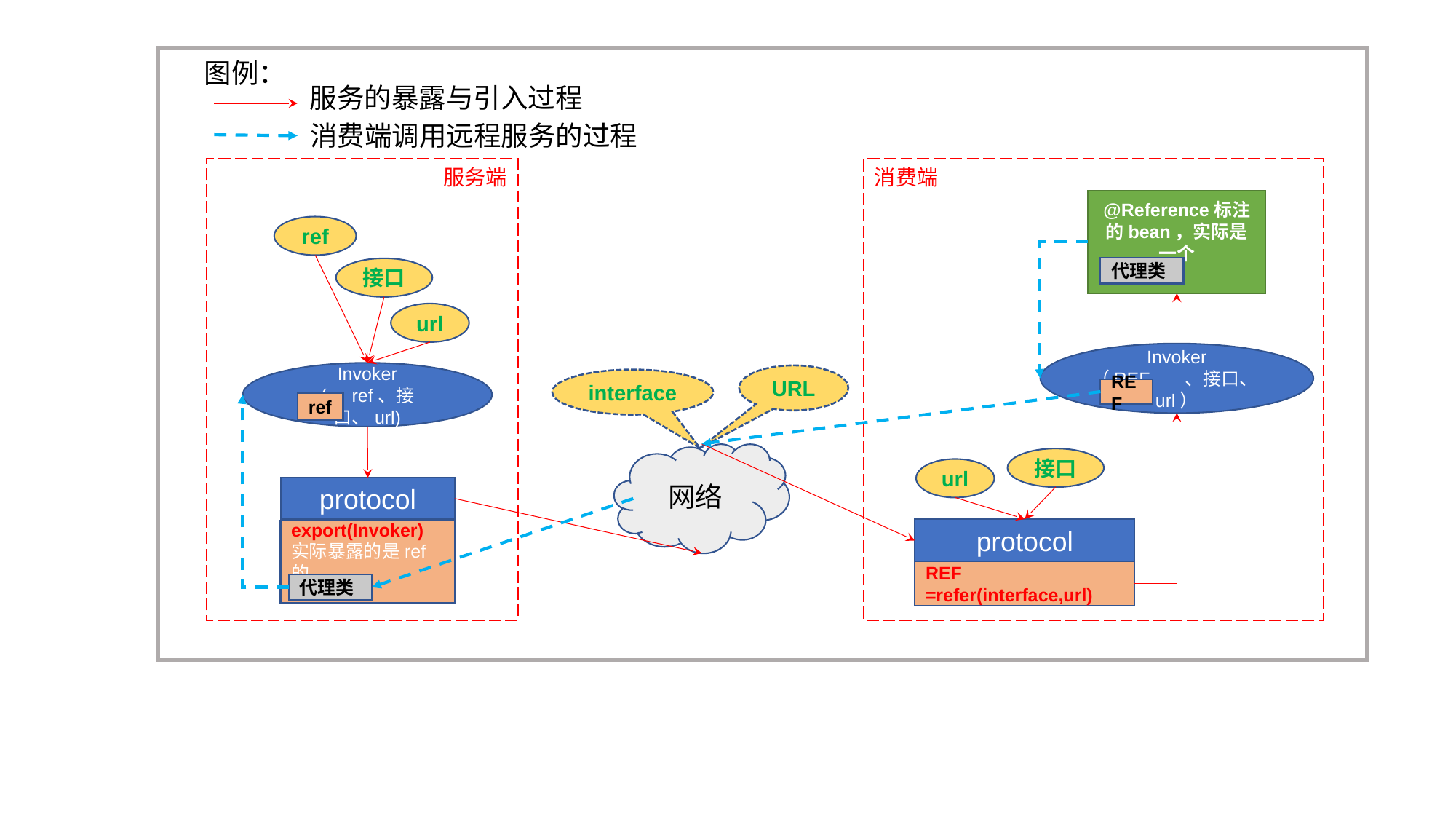

图例：
服务的暴露与引入过程
消费端调用远程服务的过程
消费端
服务端
@Reference标注的bean，实际是一个

ref
代理类
接口
url
Invoker
（REF      、接口、url）
Invoker
(     ref、接口、url)
URL
interface
REF
ref
网络
接口
url
protocol
protocol
export(Invoker)
实际暴露的是ref的

REF =refer(interface,url)
代理类